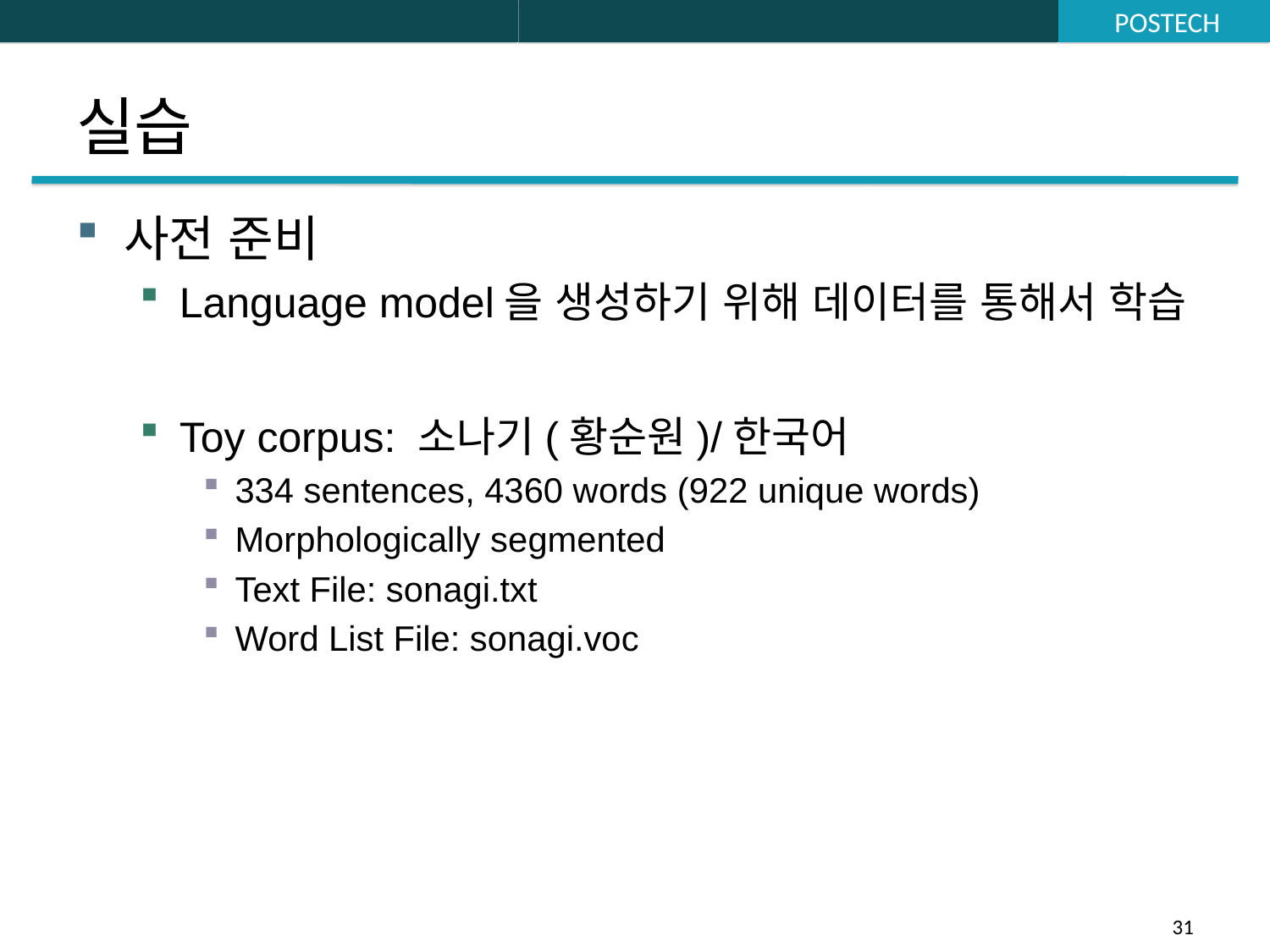

# 실습
사전 준비
Language model을 생성하기 위해 데이터를 통해서 학습

Toy corpus: 소나기(황순원)/한국어
334 sentences, 4360 words (922 unique words)
Morphologically segmented
Text File: sonagi.txt
Word List File: sonagi.voc
31